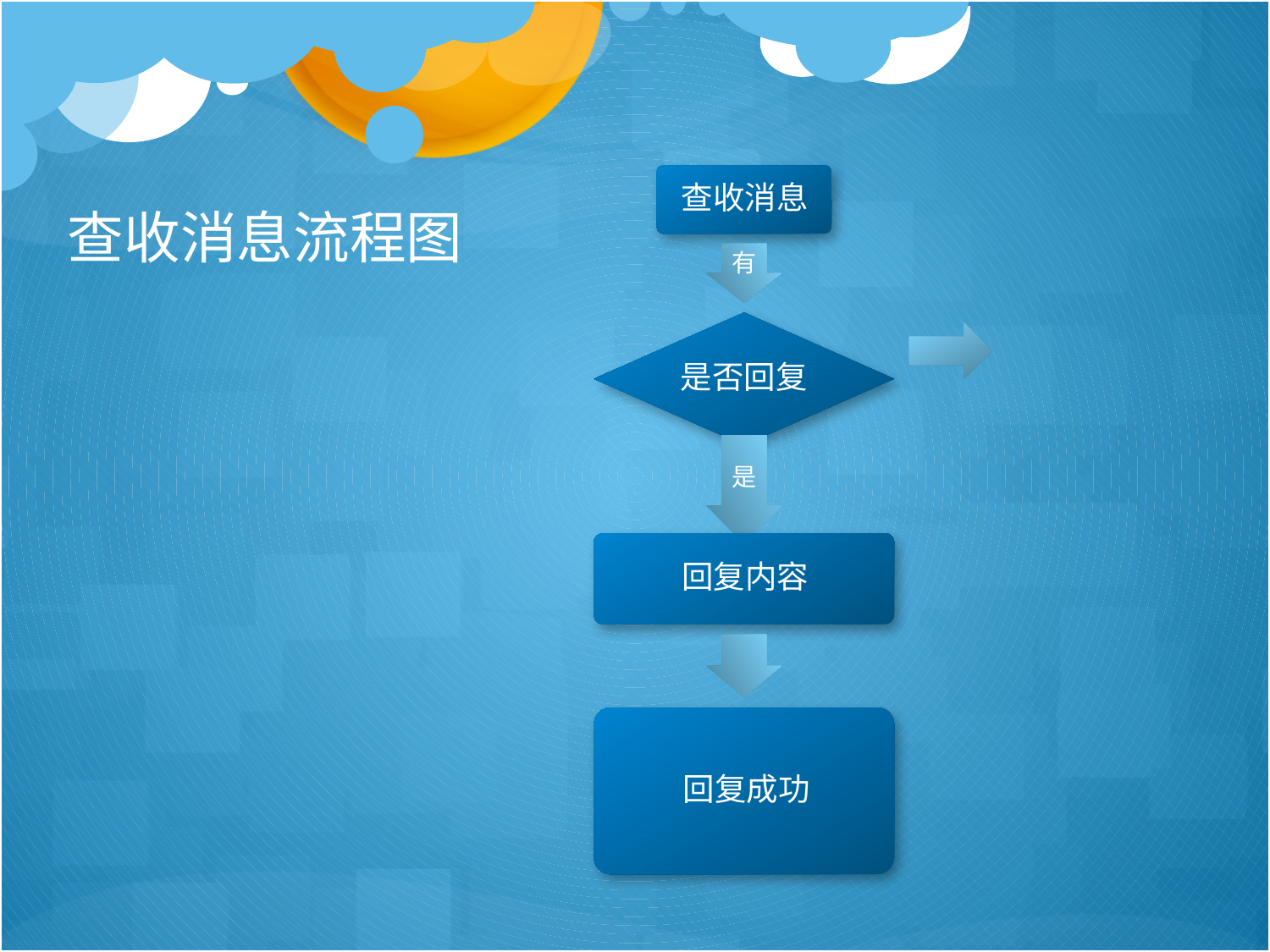

查收消息
有
是否回复
是
回复内容

回复成功
查收消息流程图